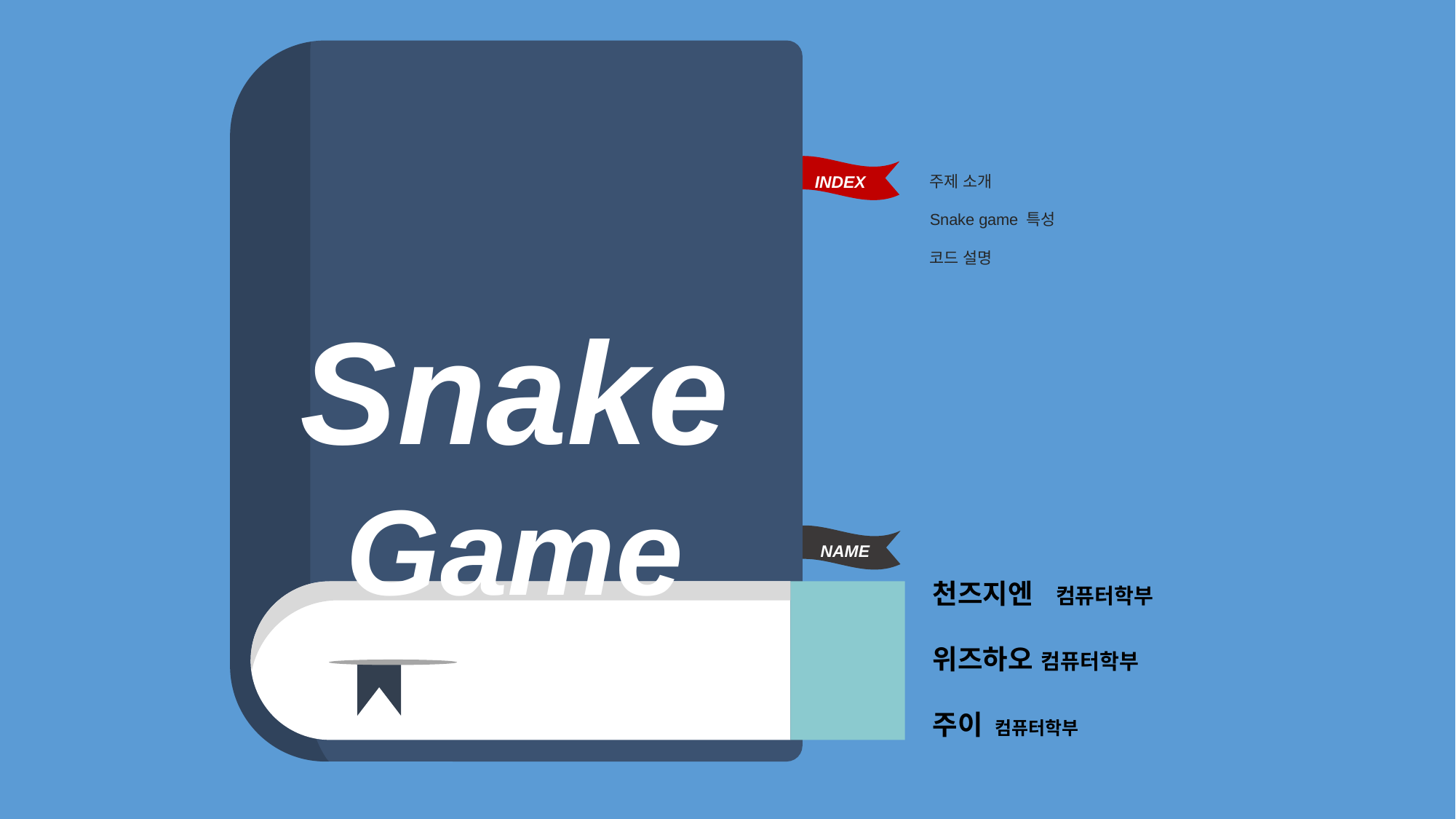

Snake
Game
주제 소개
Snake game 특성
코드 설명

INDEX

NAME

천즈지엔   컴퓨터학부
위즈하오 컴퓨터학부
주이  컴퓨터학부